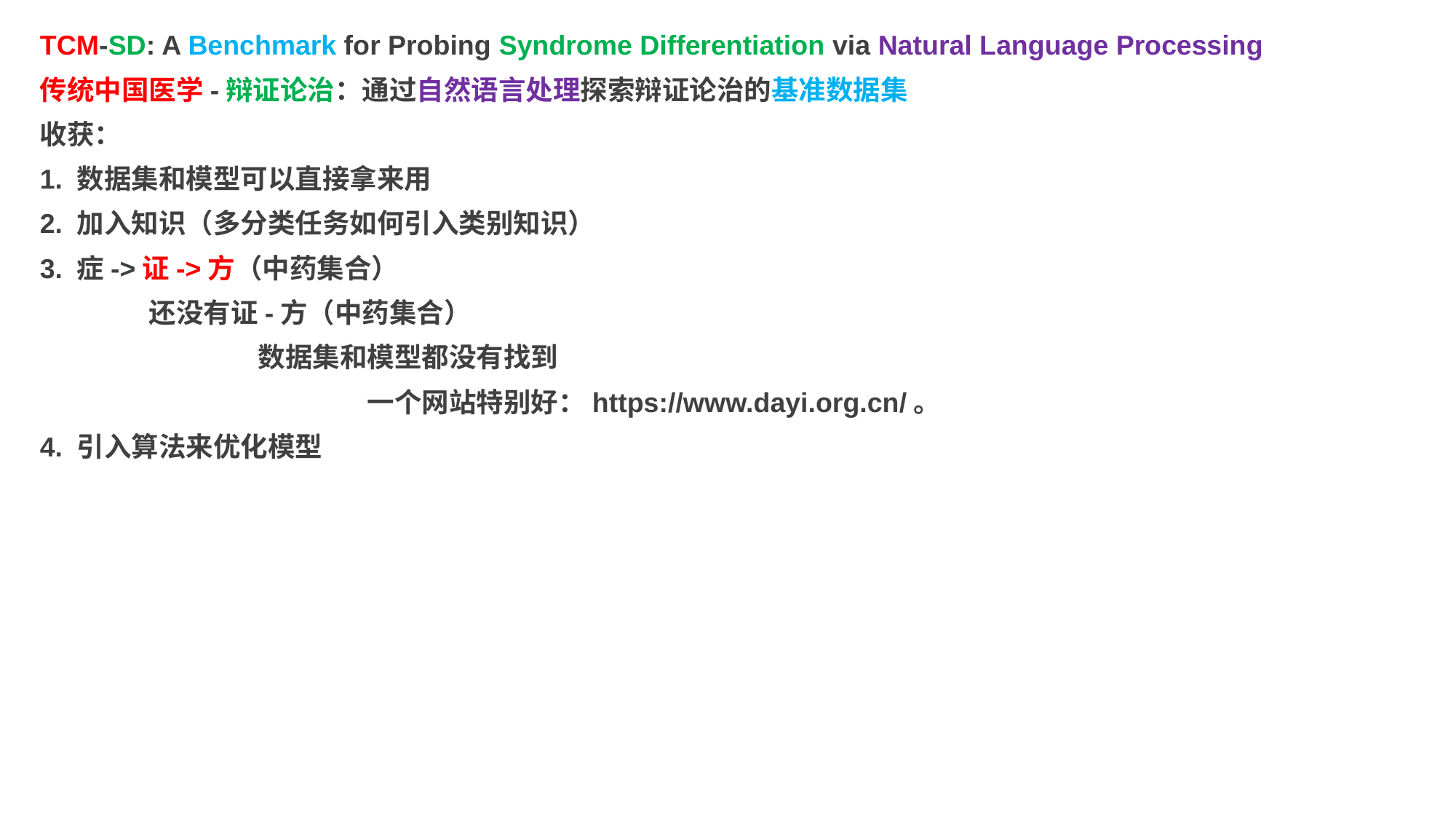

TCM-SD: A Benchmark for Probing Syndrome Differentiation via Natural Language Processing
传统中国医学-辩证论治：通过自然语言处理探索辩证论治的基准数据集
收获：
1. 数据集和模型可以直接拿来用
2. 加入知识（多分类任务如何引入类别知识）
3. 症->证->方（中药集合）
	还没有证-方（中药集合）
		数据集和模型都没有找到
			一个网站特别好：https://www.dayi.org.cn/。
4. 引入算法来优化模型